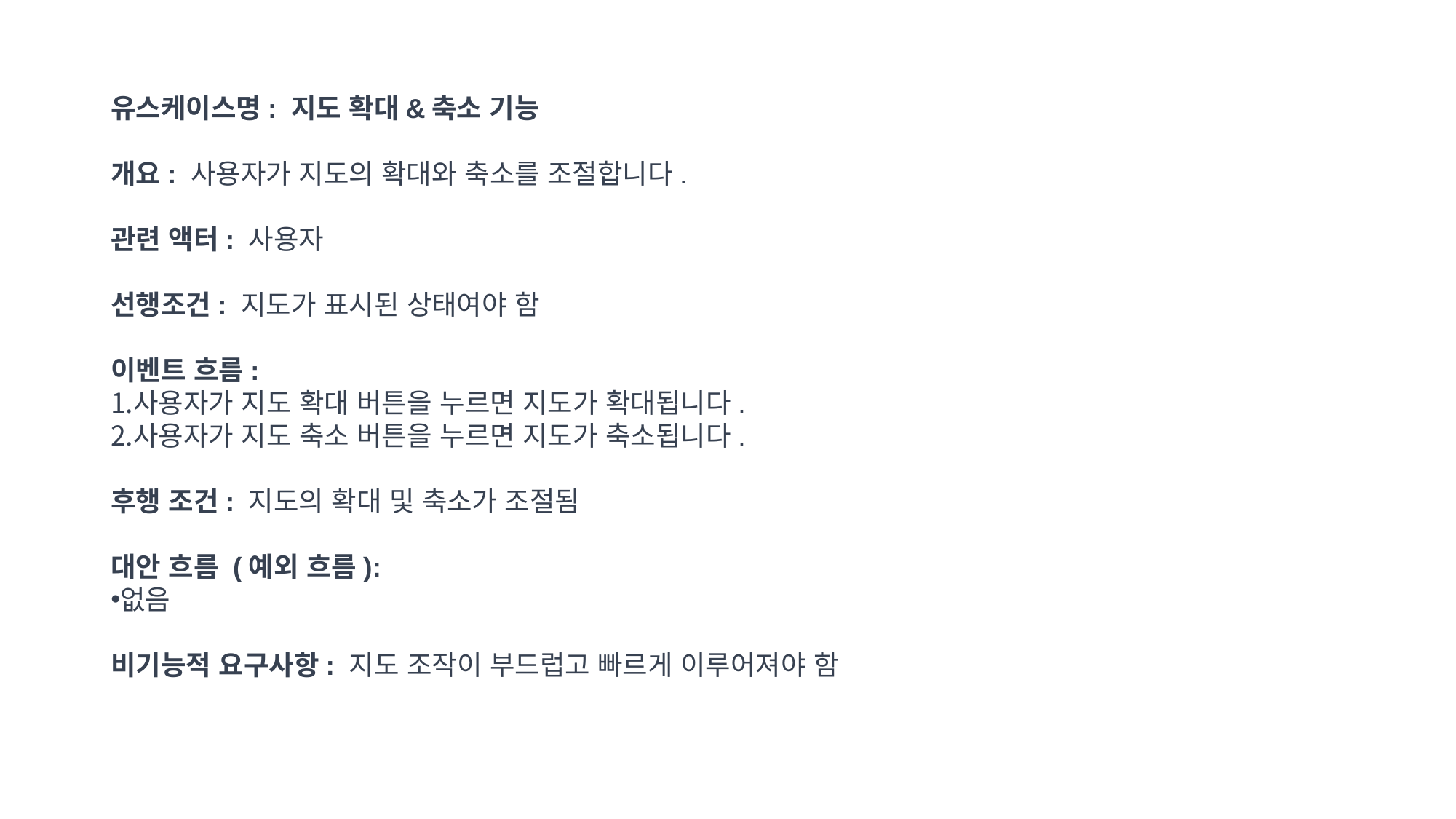

유스케이스명: 지도 확대&축소 기능

개요: 사용자가 지도의 확대와 축소를 조절합니다.

관련 액터: 사용자

선행조건: 지도가 표시된 상태여야 함

이벤트 흐름:
사용자가 지도 확대 버튼을 누르면 지도가 확대됩니다.
사용자가 지도 축소 버튼을 누르면 지도가 축소됩니다.

후행 조건: 지도의 확대 및 축소가 조절됨

대안 흐름 (예외 흐름):
없음

비기능적 요구사항: 지도 조작이 부드럽고 빠르게 이루어져야 함